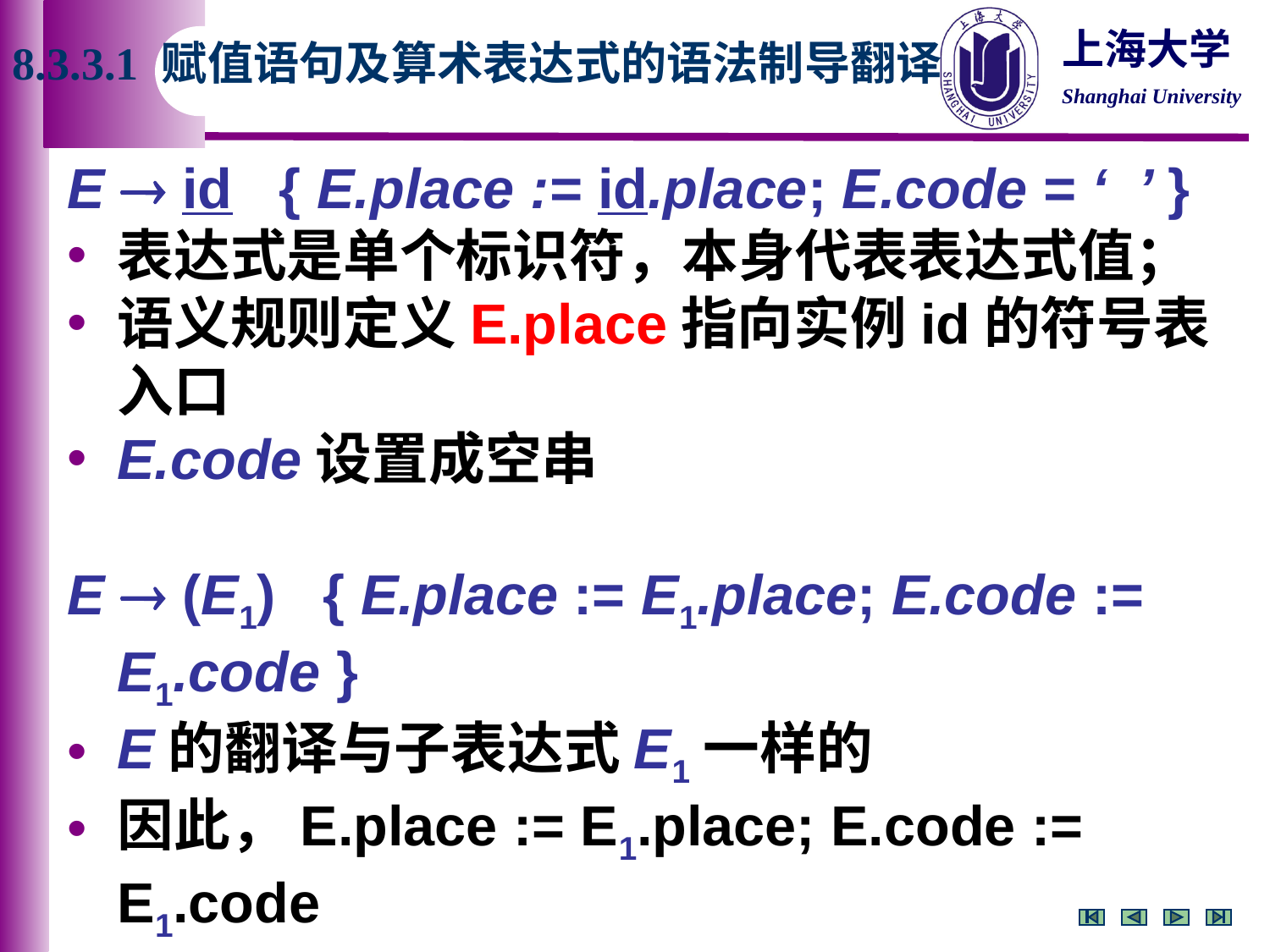

8.3.3.1 赋值语句及算术表达式的语法制导翻译
E → id   { E.place := id.place; E.code = ‘  ’ }
表达式是单个标识符，本身代表表达式值；
语义规则定义E.place指向实例id的符号表入口
E.code设置成空串

E → (E1)   { E.place := E1.place; E.code := E1.code }
E的翻译与子表达式E1一样的
因此，E.place := E1.place; E.code := E1.code